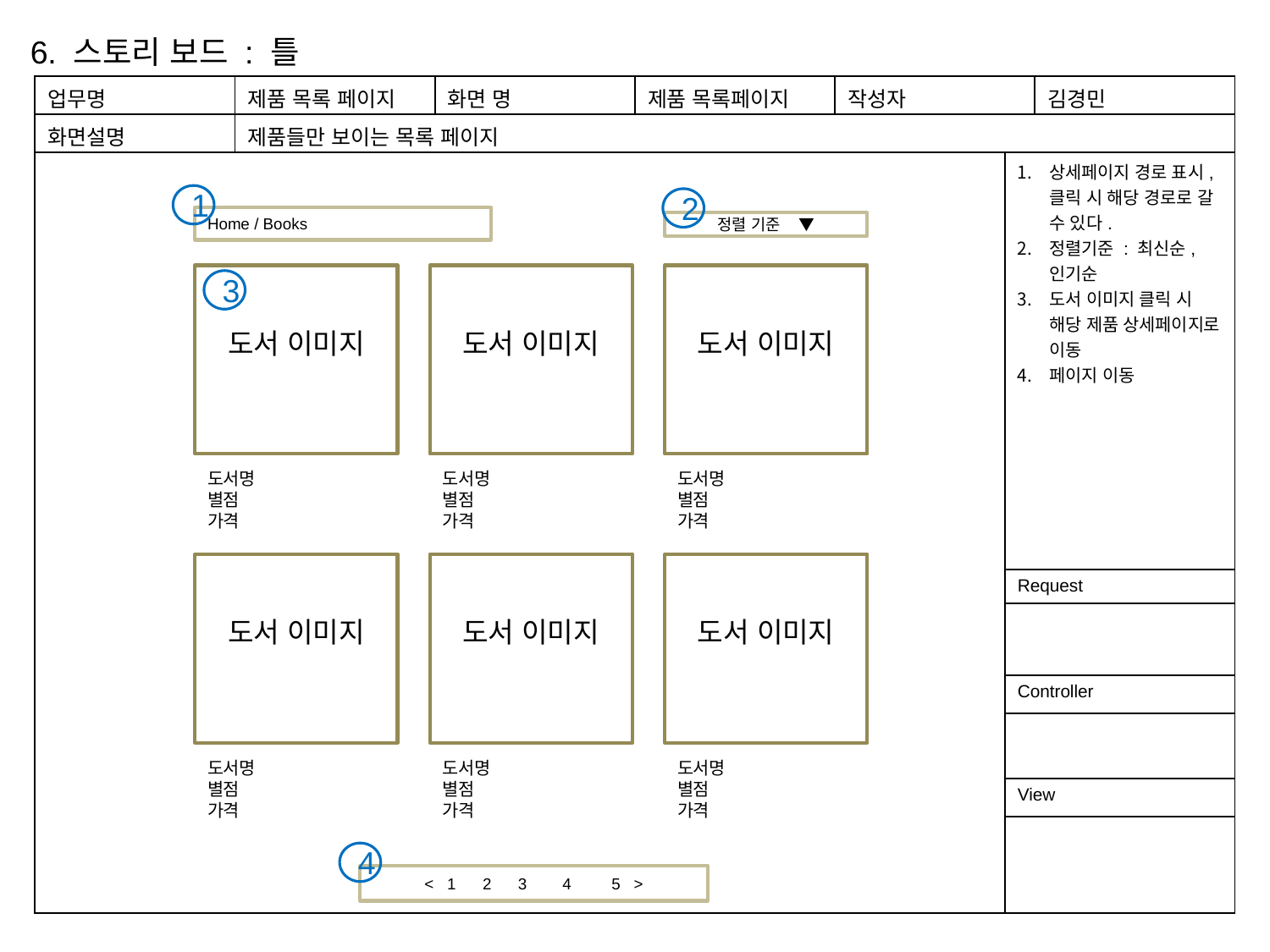

6. 스토리 보드 : 틀

| 업무명 | 제품 목록 페이지 | 화면 명 | 제품 목록페이지 | 작성자 |  | 김경민 |
| --- | --- | --- | --- | --- | --- | --- |
| 화면설명 | 제품들만 보이는 목록 페이지 |  |  |  |  |  |
|  |  |  |  |  | 상세페이지 경로 표시, 클릭 시 해당 경로로 갈 수 있다. 정렬기준 : 최신순, 인기순 도서 이미지 클릭 시 해당 제품 상세페이지로 이동 페이지 이동 |  |
|  |  |  |  |  | Request |  |
|  |  |  |  |  |  |  |
|  |  |  |  |  | Controller |  |
|  |  |  |  |  |  |  |
|  |  |  |  |  | View |  |
|  |  |  |  |  |  |  |
1
2
Home / Books
정렬 기준    ▼
도서 이미지

도서명
별점
가격
도서 이미지

도서명
별점
가격
도서 이미지

도서명
별점
가격
3
도서 이미지

도서명
별점
가격
도서 이미지

도서명
별점
가격
도서 이미지

도서명
별점
가격
4
<   1      2      3        4         5   >